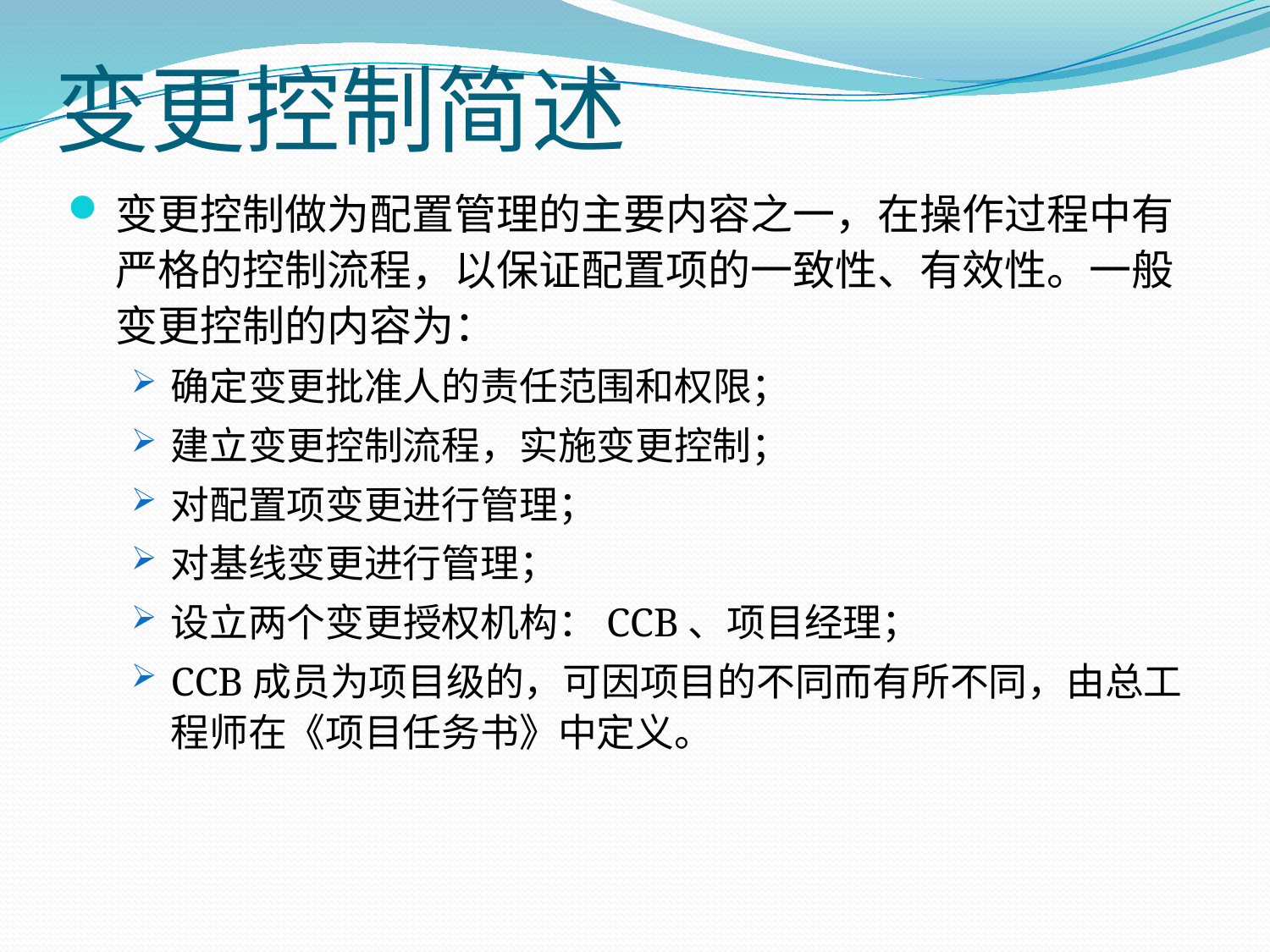

变更控制简述
变更控制做为配置管理的主要内容之一，在操作过程中有严格的控制流程，以保证配置项的一致性、有效性。一般变更控制的内容为：
确定变更批准人的责任范围和权限；
建立变更控制流程，实施变更控制；
对配置项变更进行管理；
对基线变更进行管理；
设立两个变更授权机构：CCB、项目经理；
CCB成员为项目级的，可因项目的不同而有所不同，由总工程师在《项目任务书》中定义。